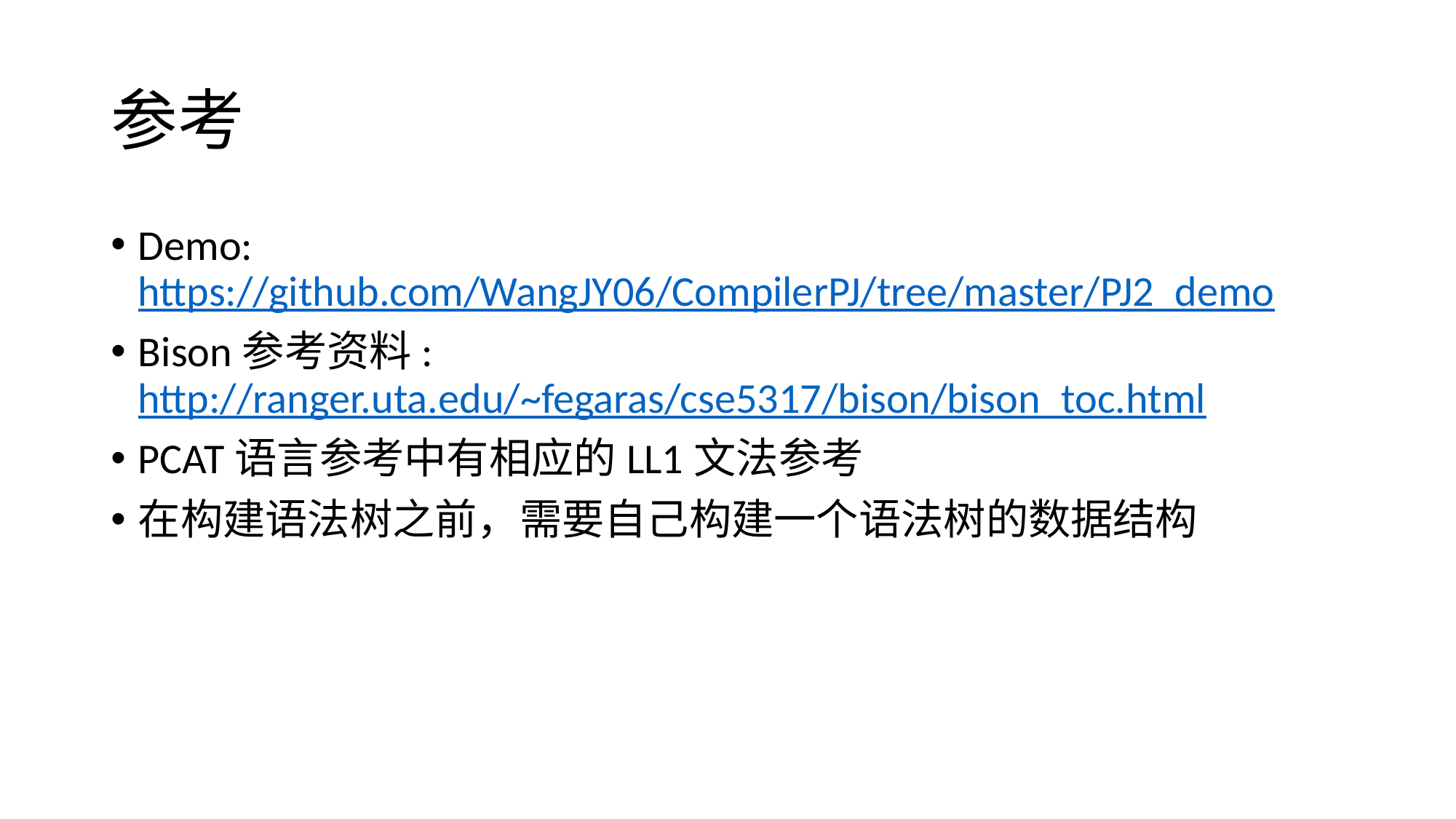

# 参考
Demo: https://github.com/WangJY06/CompilerPJ/tree/master/PJ2_demo
Bison参考资料:  http://ranger.uta.edu/~fegaras/cse5317/bison/bison_toc.html
PCAT语言参考中有相应的LL1文法参考
在构建语法树之前，需要自己构建一个语法树的数据结构